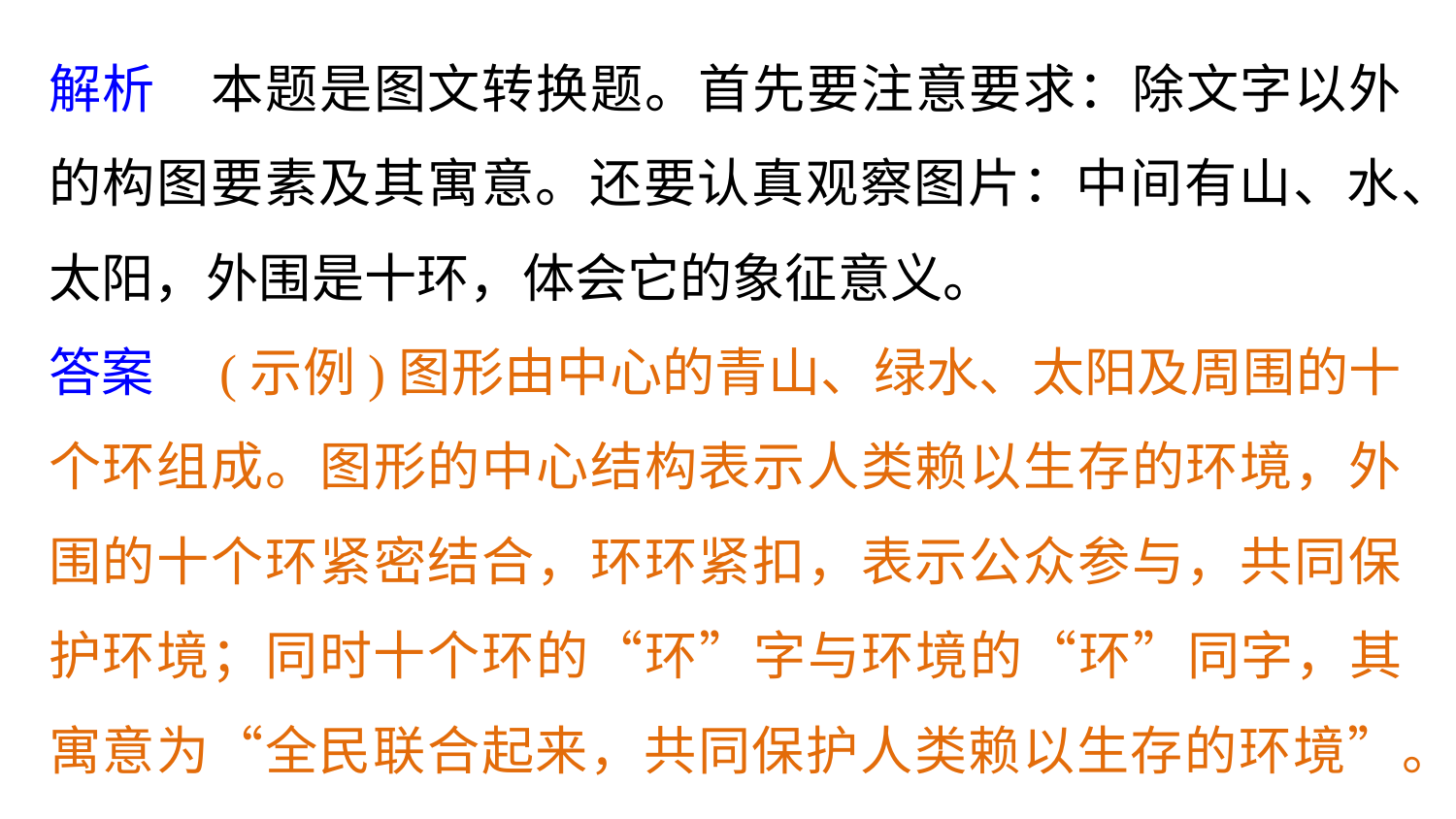

解析　本题是图文转换题。首先要注意要求：除文字以外的构图要素及其寓意。还要认真观察图片：中间有山、水、太阳，外围是十环，体会它的象征意义。
答案　(示例)图形由中心的青山、绿水、太阳及周围的十个环组成。图形的中心结构表示人类赖以生存的环境，外围的十个环紧密结合，环环紧扣，表示公众参与，共同保护环境；同时十个环的“环”字与环境的“环”同字，其寓意为“全民联合起来，共同保护人类赖以生存的环境”。